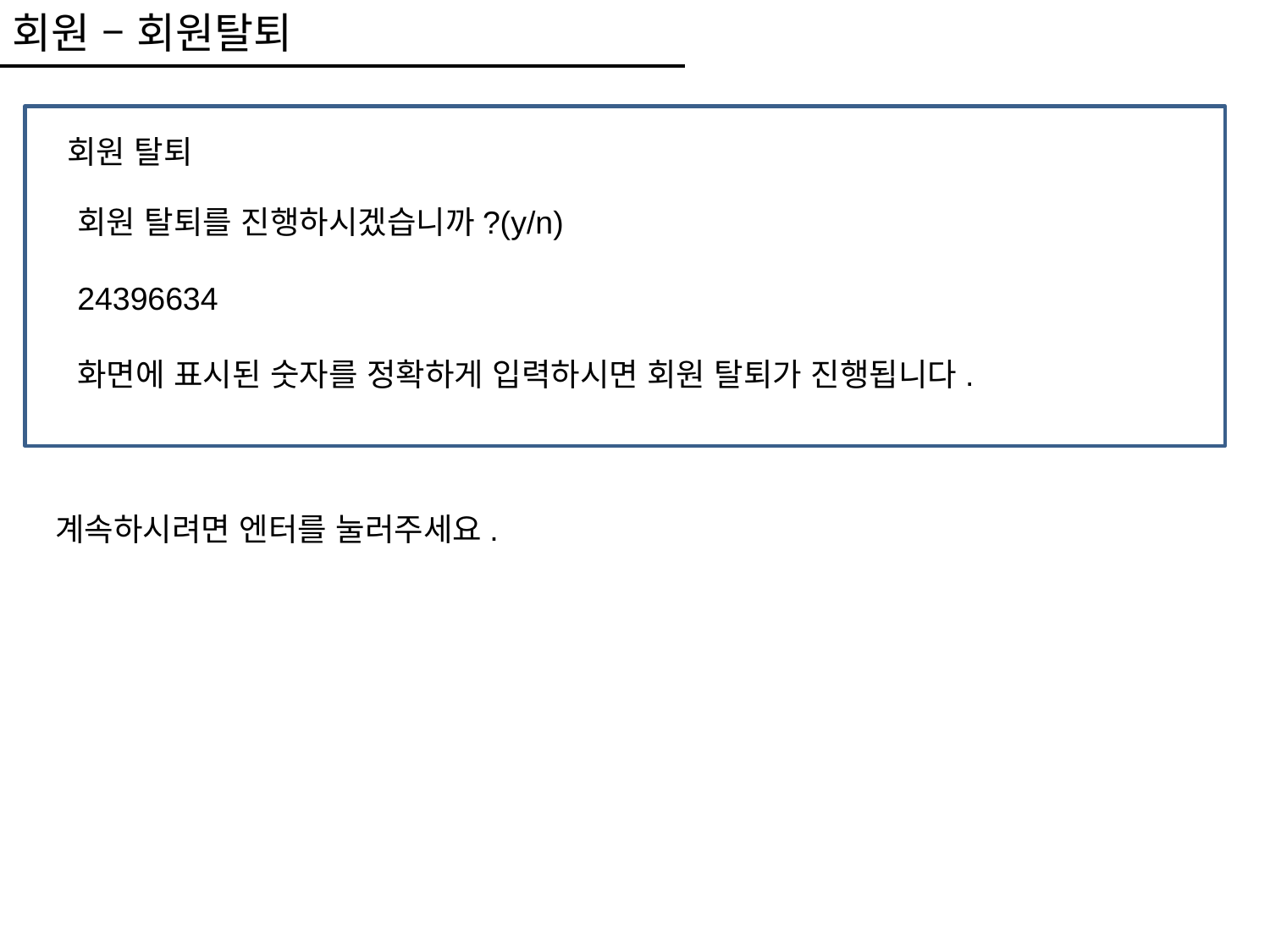

회원 – 회원탈퇴

회원 탈퇴
회원 탈퇴를 진행하시겠습니까?(y/n)

24396634

화면에 표시된 숫자를 정확하게 입력하시면 회원 탈퇴가 진행됩니다.
계속하시려면 엔터를 눌러주세요.